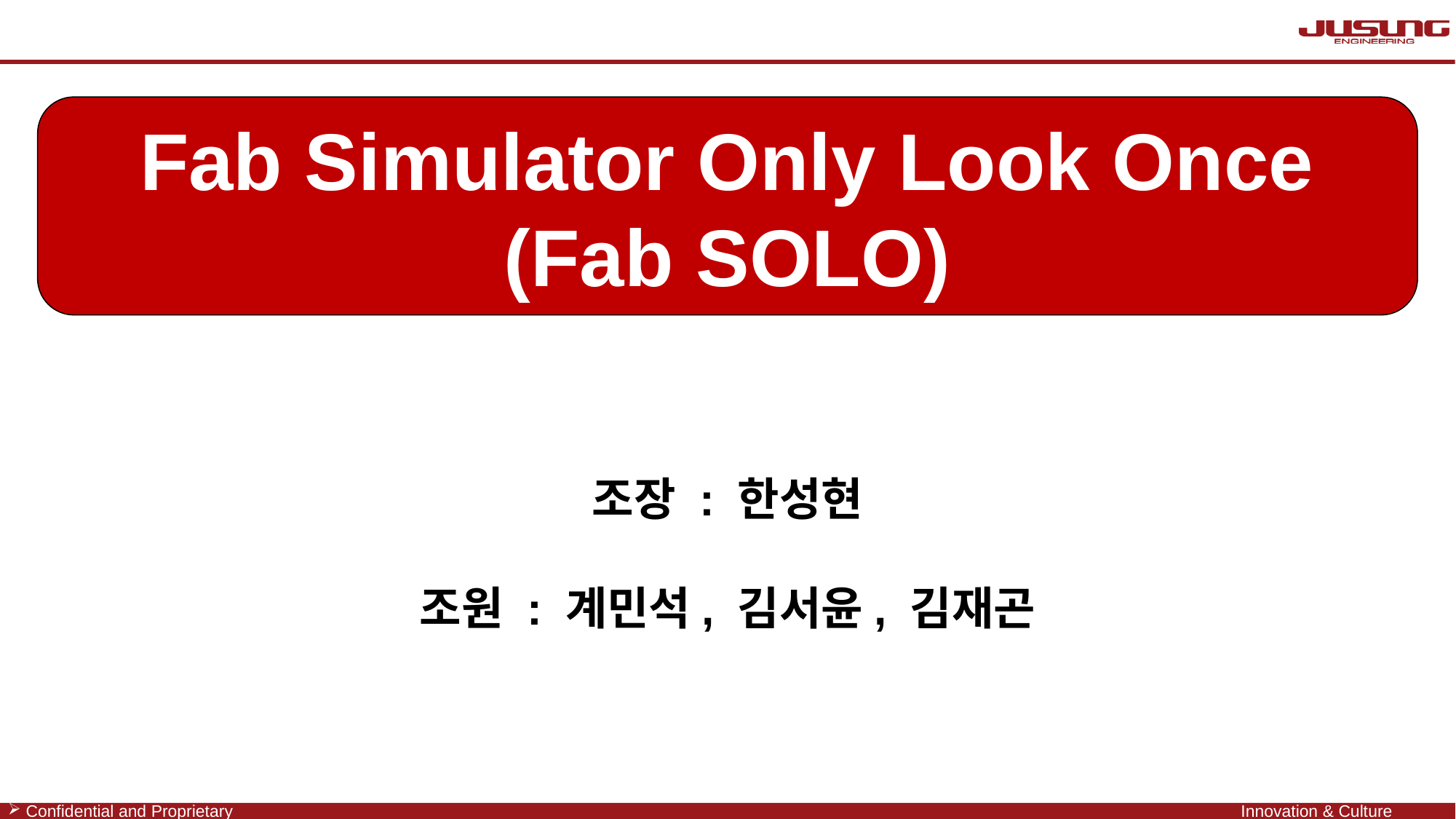

Fab Simulator Only Look Once
(Fab SOLO)
조장 : 한성현

조원 : 계민석, 김서윤, 김재곤